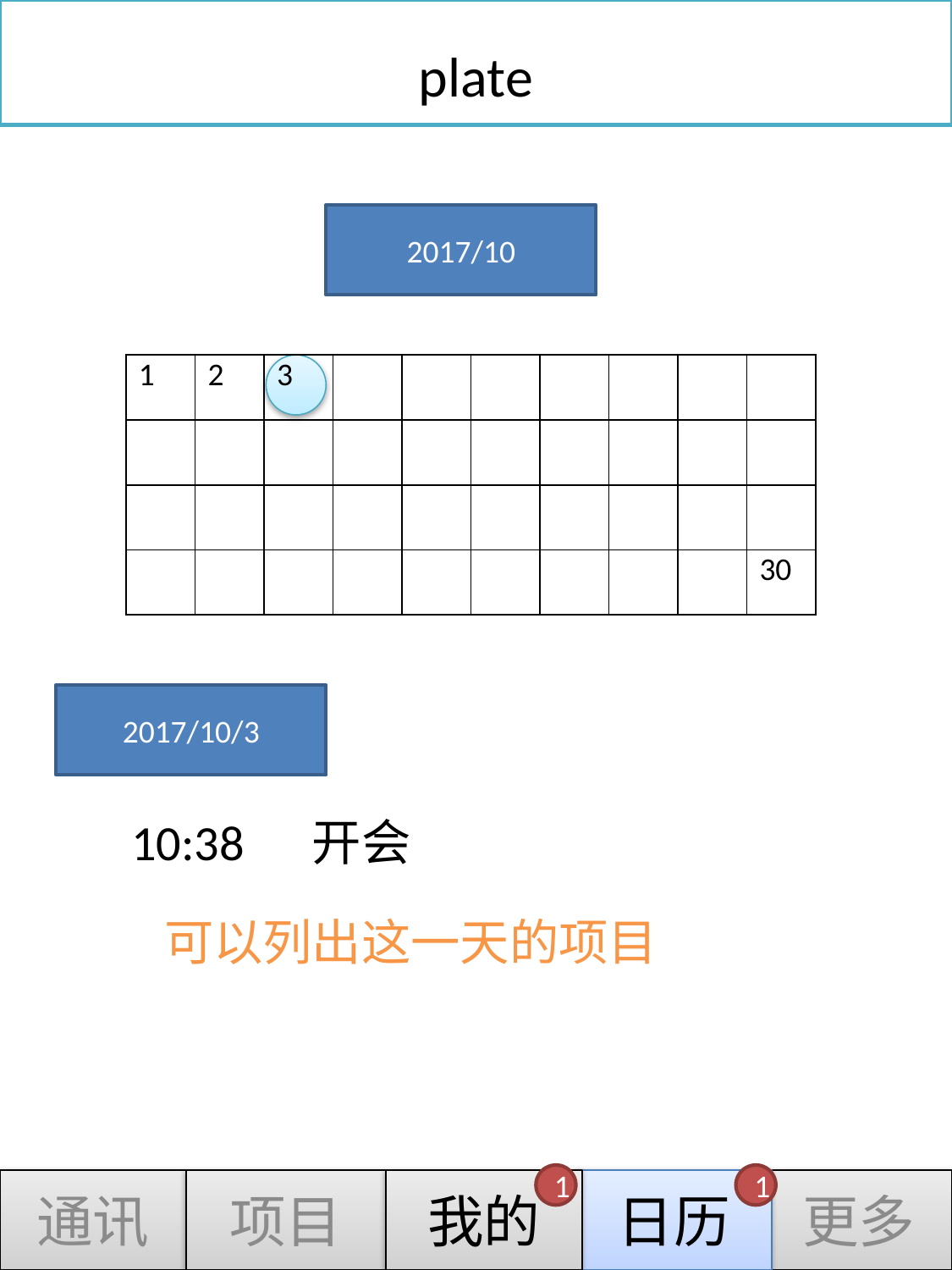

plate
2017/10
| 1 | 2 | 3 |  |  |  |  |  |  |  |
| --- | --- | --- | --- | --- | --- | --- | --- | --- | --- |
|  |  |  |  |  |  |  |  |  |  |
|  |  |  |  |  |  |  |  |  |  |
|  |  |  |  |  |  |  |  |  | 30 |

2017/10/3
10:38     开会
可以列出这一天的项目
1
1
通讯
项目
我的
日历
更多